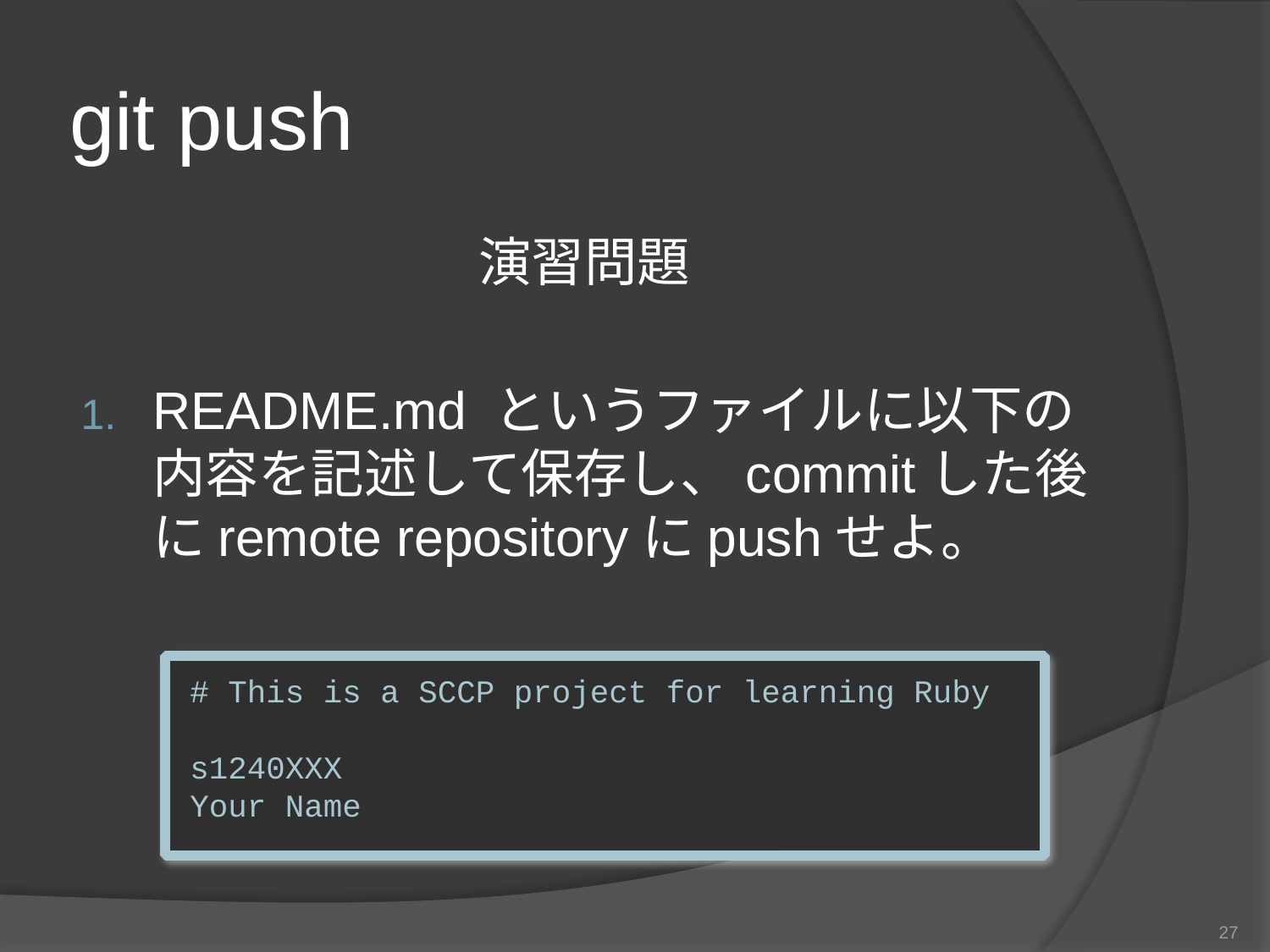

# git push
演習問題

README.md というファイルに以下の内容を記述して保存し、commitした後にremote repositoryにpushせよ。
# This is a SCCP project for learning Ruby

s1240XXX
Your Name
27